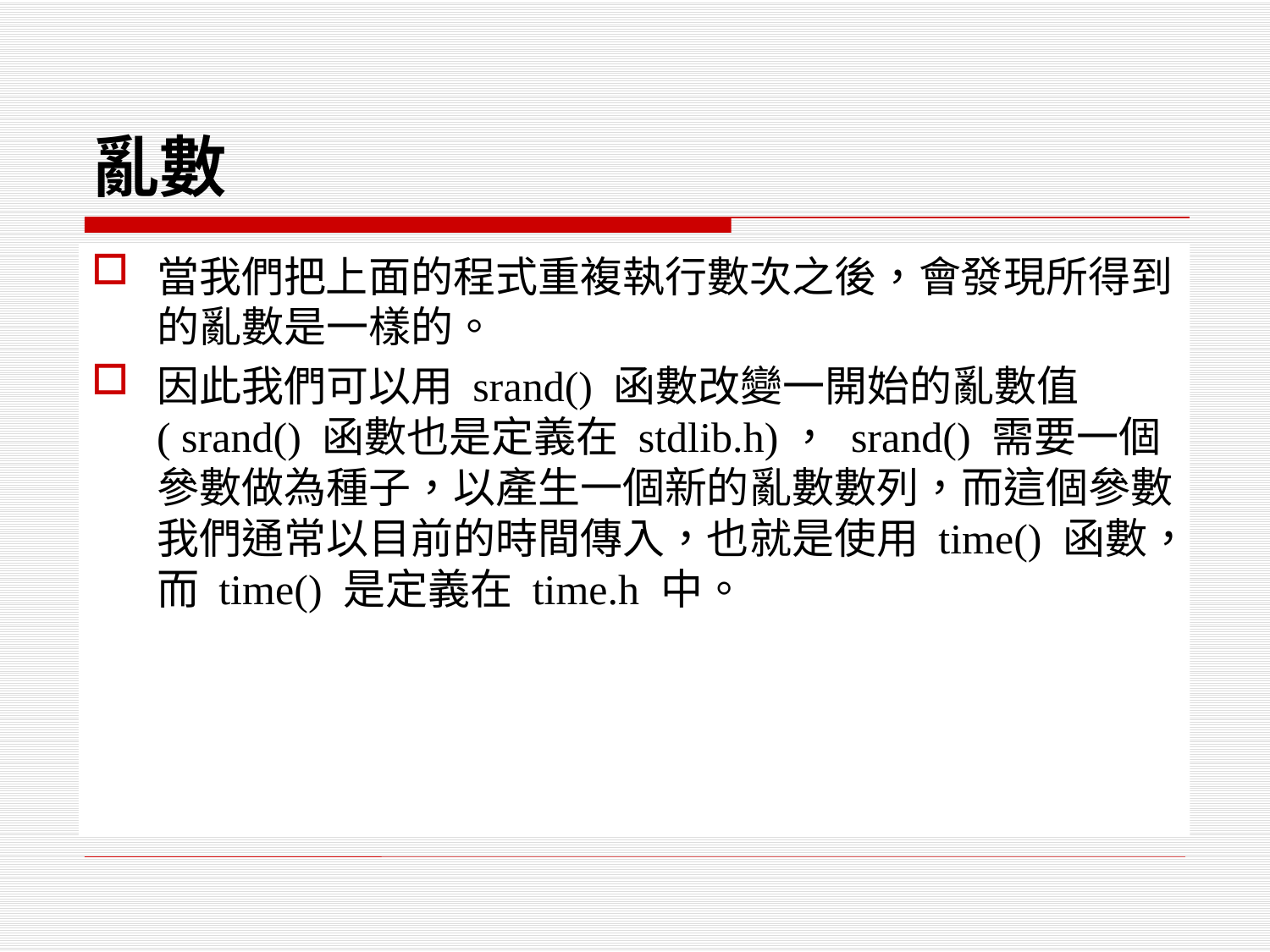

# 亂數
當我們把上面的程式重複執行數次之後，會發現所得到的亂數是一樣的。
因此我們可以用 srand() 函數改變一開始的亂數值( srand() 函數也是定義在 stdlib.h)， srand() 需要一個參數做為種子，以產生一個新的亂數數列，而這個參數我們通常以目前的時間傳入，也就是使用 time() 函數，而 time() 是定義在 time.h 中。